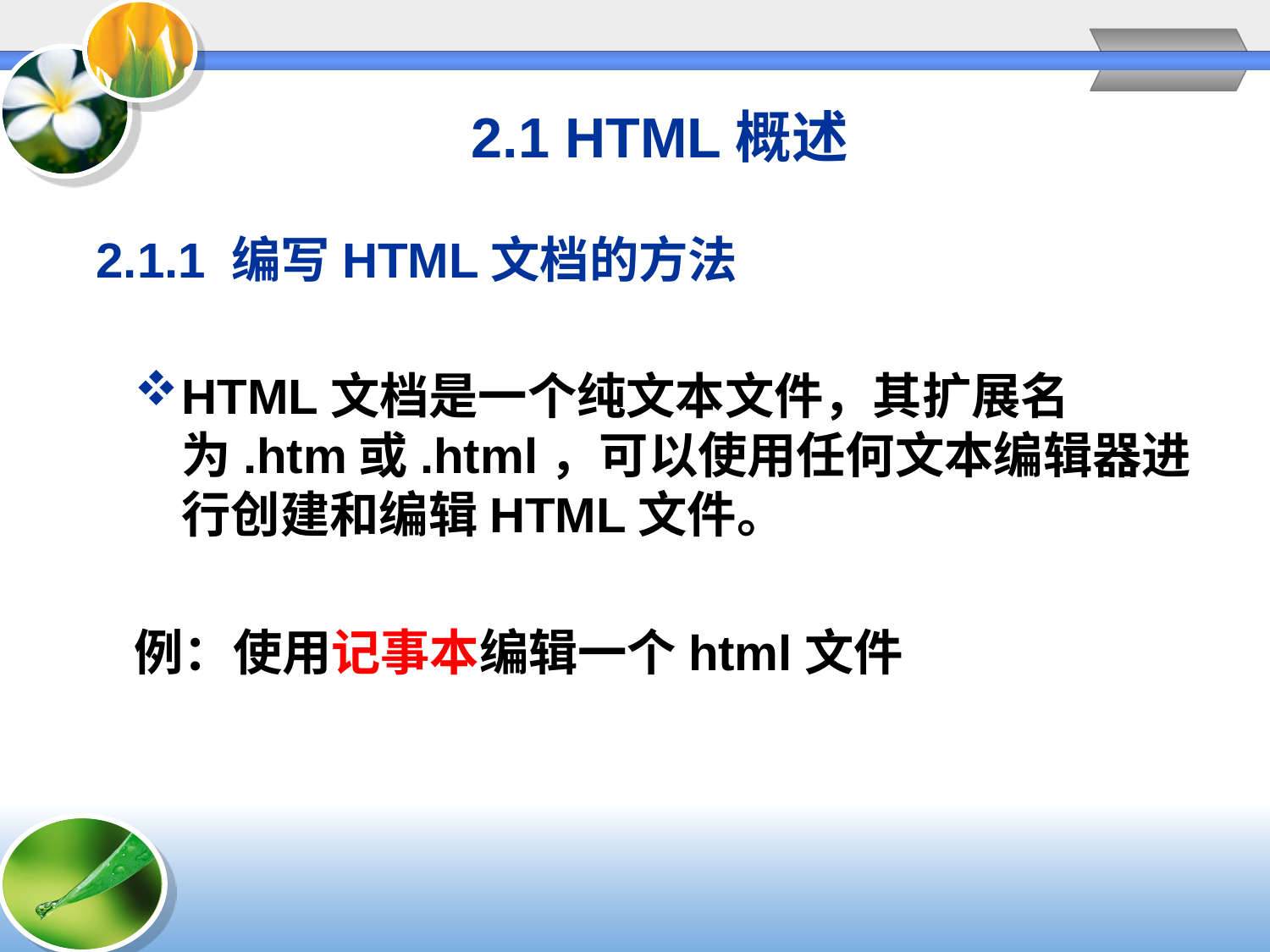

2.1 HTML概述
2.1.1 编写HTML文档的方法
HTML文档是一个纯文本文件，其扩展名为.htm或.html，可以使用任何文本编辑器进行创建和编辑HTML文件。

例：使用记事本编辑一个html文件